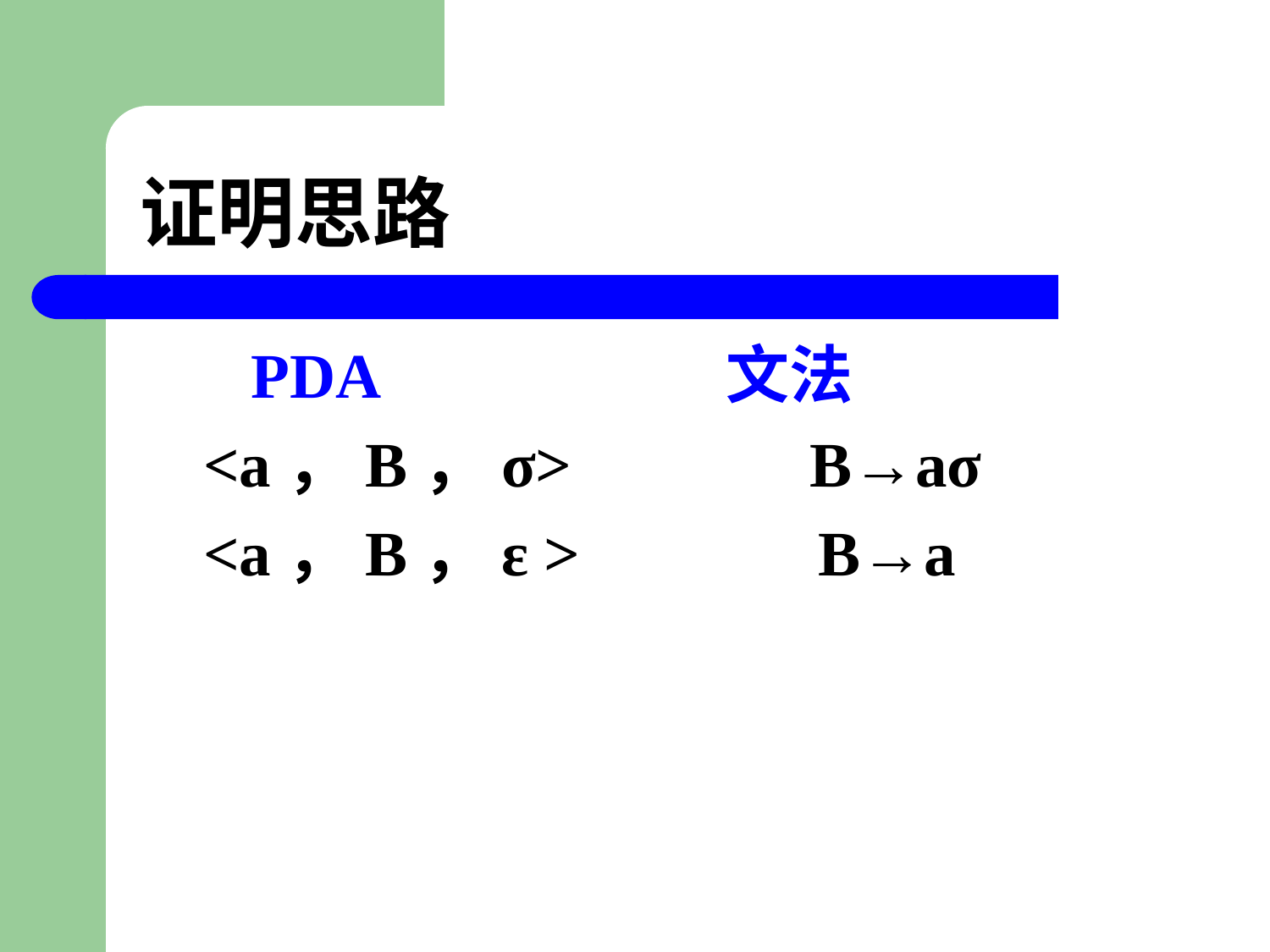

# 证明思路
       PDA                     文法
    <a，B，σ>               B→aσ
    <a，B，ε >               B→a